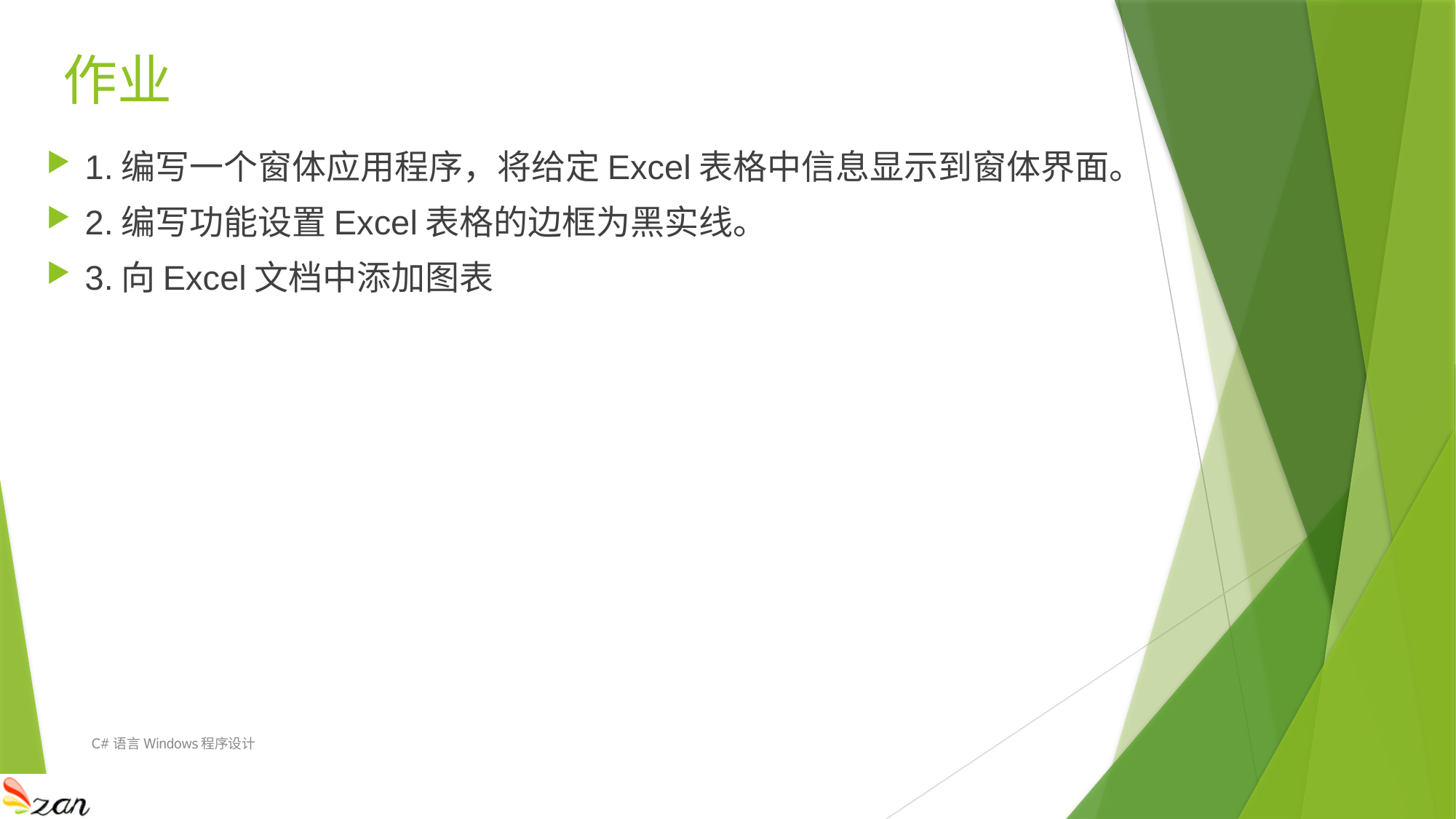

# 作业
1.编写一个窗体应用程序，将给定Excel表格中信息显示到窗体界面。
2.编写功能设置Excel表格的边框为黑实线。
3.向Excel文档中添加图表

C#语言Windows程序设计